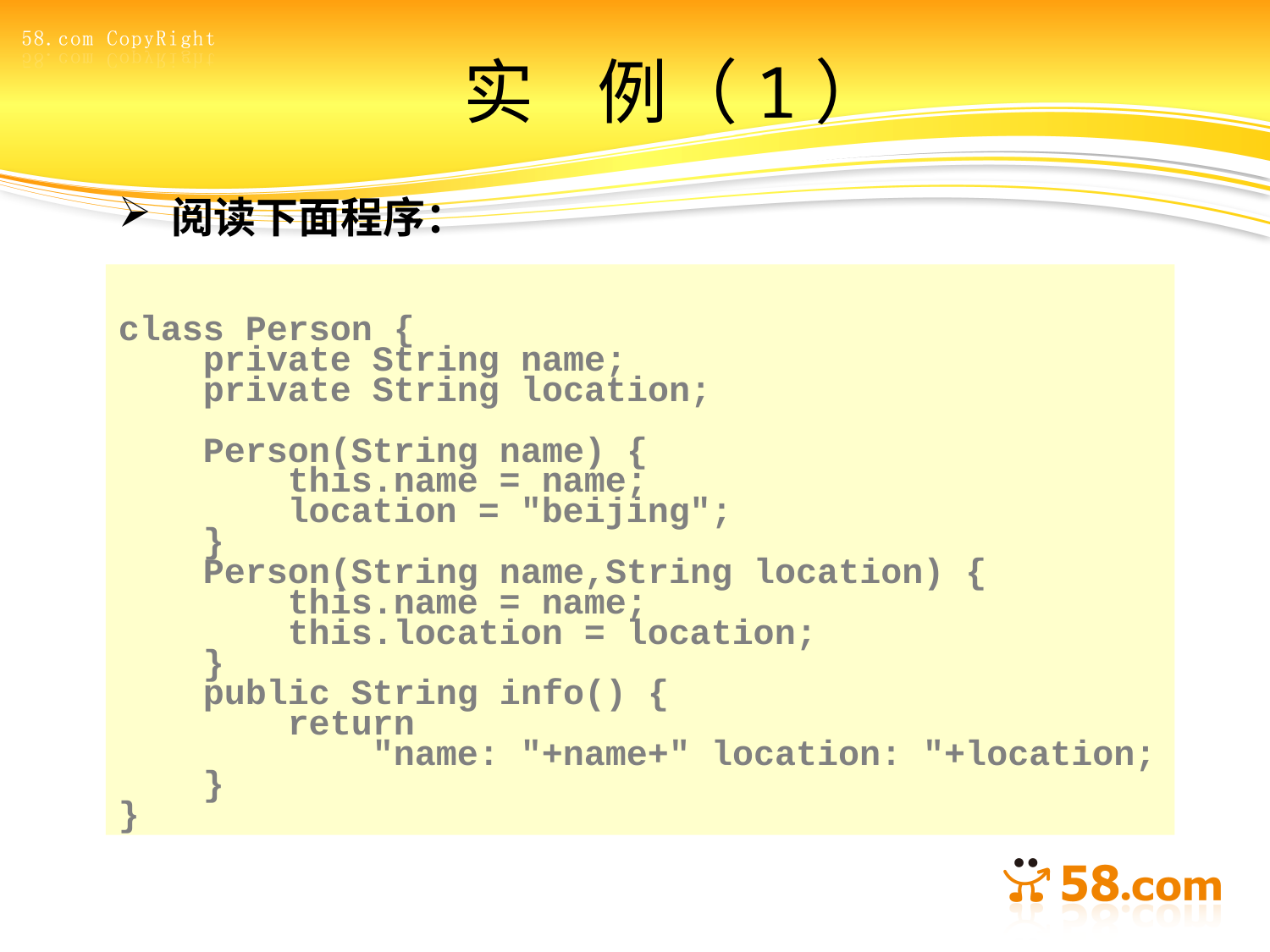

# 实    例（1）
 阅读下面程序：

class Person {
    private String name;
    private String location;

    Person(String name) {
        this.name = name;
        location = "beijing";
    }
    Person(String name,String location) {
        this.name = name;
        this.location = location;
    }
    public String info() {
        return
            "name: "+name+" location: "+location;
    }
}